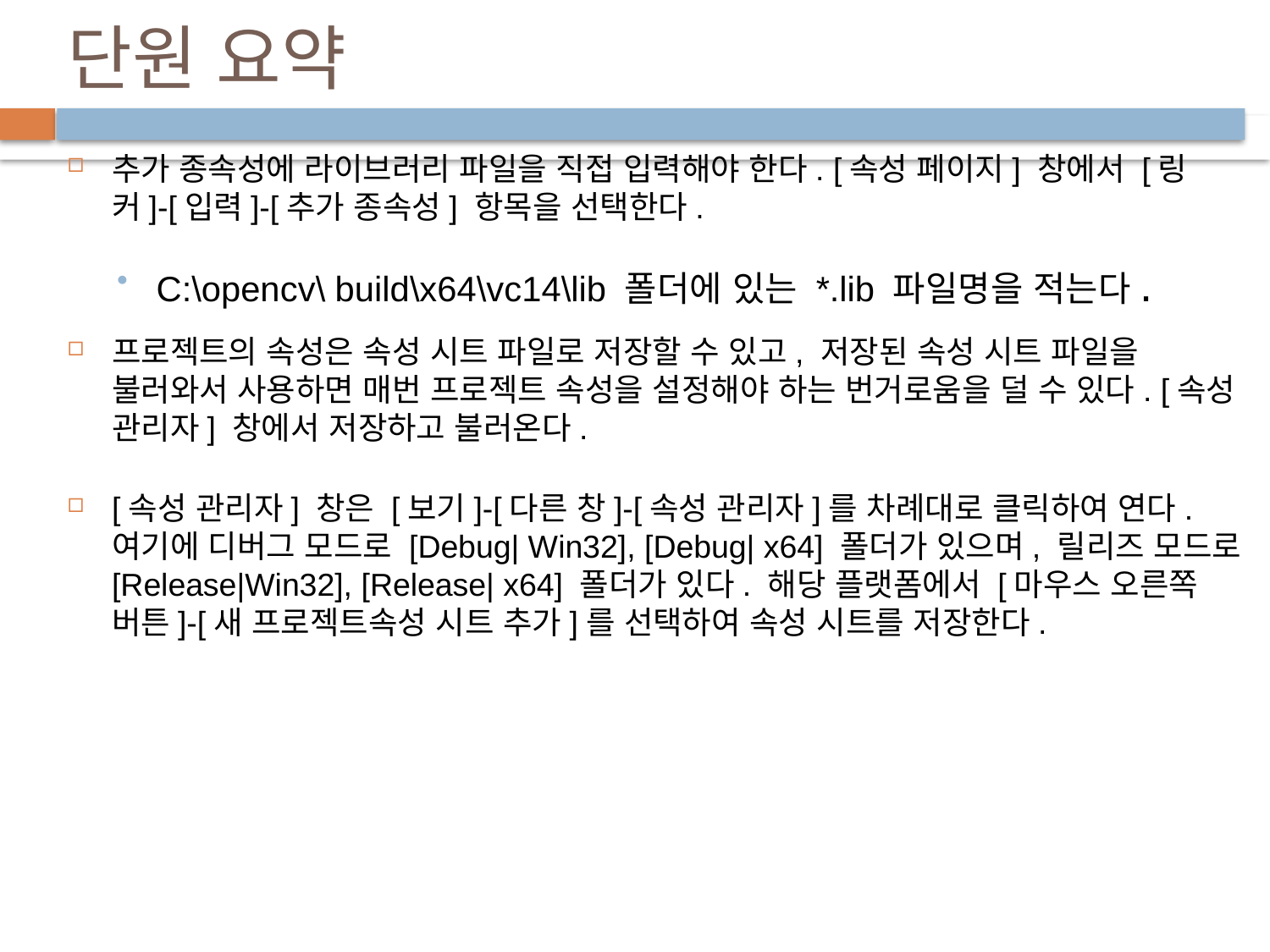

# 단원 요약
추가 종속성에 라이브러리 파일을 직접 입력해야 한다. [속성 페이지] 창에서 [링커]-[입력]-[추가 종속성] 항목을 선택한다.
C:\opencv\ build\x64\vc14\lib 폴더에 있는 *.lib 파일명을 적는다.
프로젝트의 속성은 속성 시트 파일로 저장할 수 있고, 저장된 속성 시트 파일을 불러와서 사용하면 매번 프로젝트 속성을 설정해야 하는 번거로움을 덜 수 있다. [속성 관리자] 창에서 저장하고 불러온다.
[속성 관리자] 창은 [보기]-[다른 창]-[속성 관리자]를 차례대로 클릭하여 연다. 여기에 디버그 모드로 [Debug| Win32], [Debug| x64] 폴더가 있으며, 릴리즈 모드로 [Release|Win32], [Release| x64] 폴더가 있다. 해당 플랫폼에서 [마우스 오른쪽 버튼]-[새 프로젝트속성 시트 추가]를 선택하여 속성 시트를 저장한다.